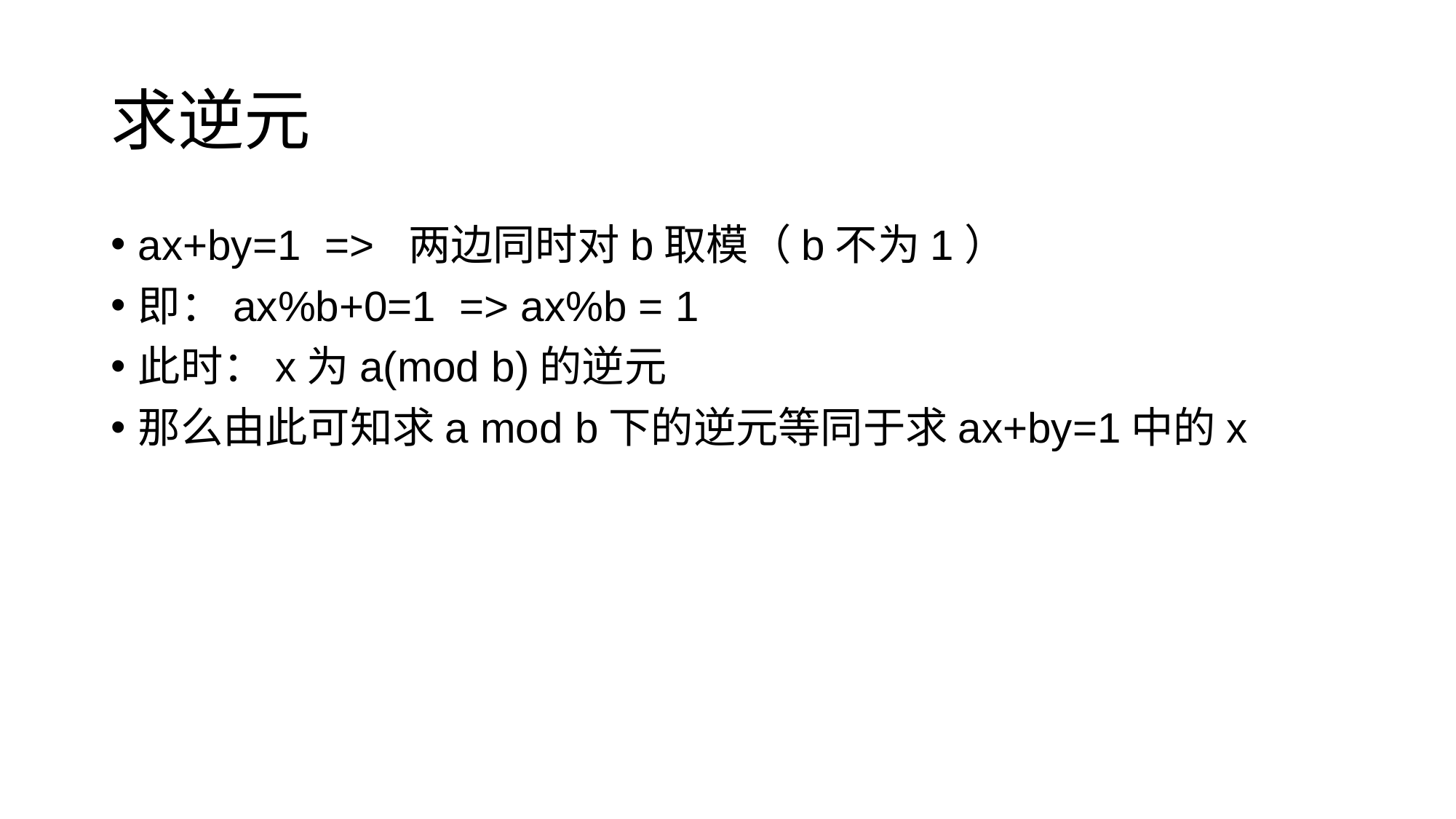

# 求逆元
ax+by=1  =>  两边同时对b取模（b不为1）
即：ax%b+0=1  => ax%b = 1
此时：x为a(mod b)的逆元
那么由此可知求a mod b下的逆元等同于求ax+by=1中的x